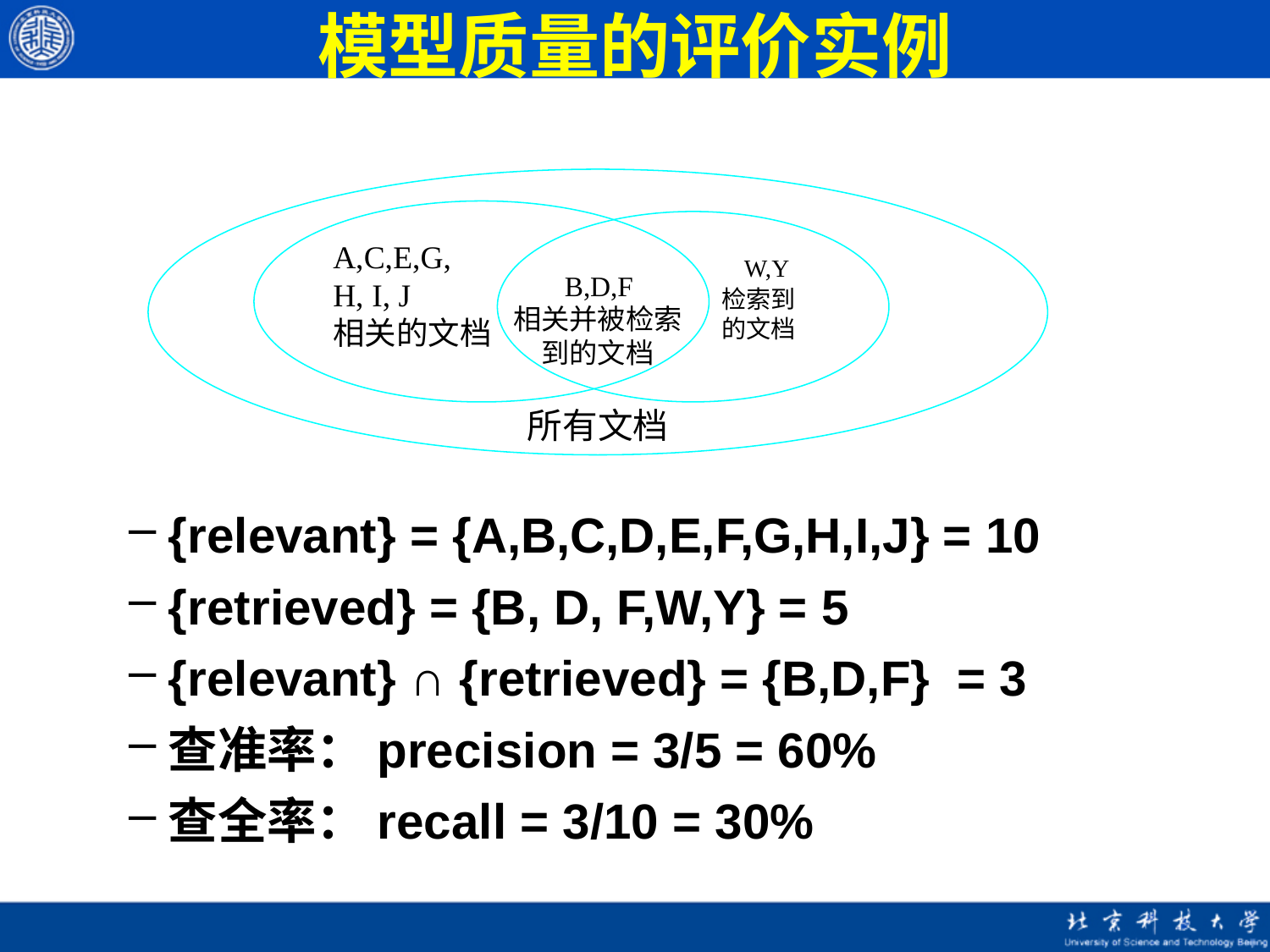

# 模型质量的评价实例

                                       B,D,F
相关并被检索
到的文档

所有文档
A,C,E,G,
H, I, J
相关的文档
                      W,Y
                           检索到
                           的文档

{relevant} = {A,B,C,D,E,F,G,H,I,J} = 10
{retrieved} = {B, D, F,W,Y} = 5
{relevant} ∩ {retrieved} = {B,D,F}  = 3
查准率：precision = 3/5 = 60%
查全率：recall = 3/10 = 30%
39